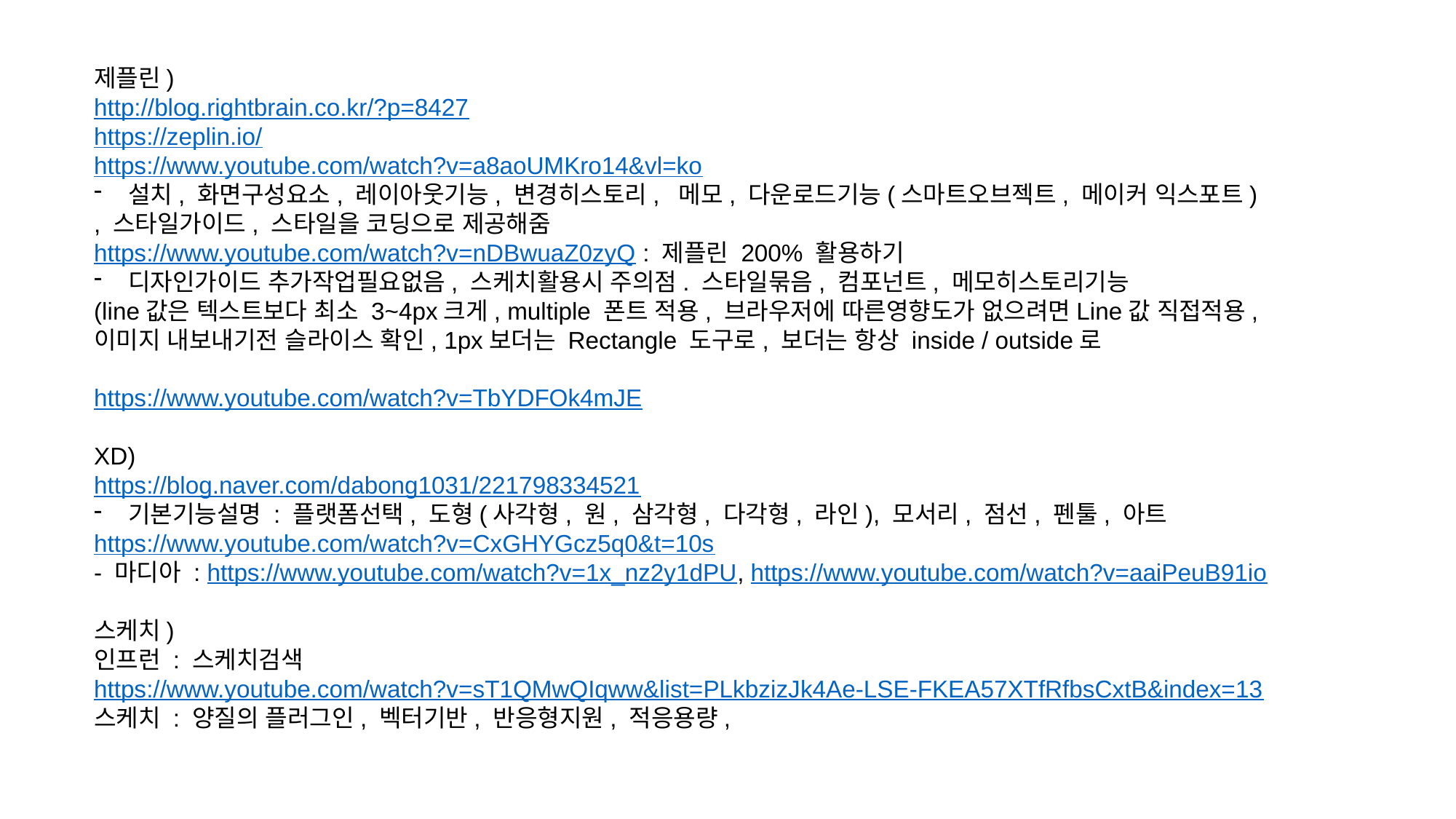

제플린)
http://blog.rightbrain.co.kr/?p=8427
https://zeplin.io/
https://www.youtube.com/watch?v=a8aoUMKro14&vl=ko
설치, 화면구성요소, 레이아웃기능, 변경히스토리,  메모, 다운로드기능(스마트오브젝트, 메이커 익스포트)
, 스타일가이드, 스타일을 코딩으로 제공해줌
https://www.youtube.com/watch?v=nDBwuaZ0zyQ : 제플린 200% 활용하기
디자인가이드 추가작업필요없음, 스케치활용시 주의점. 스타일묶음, 컴포넌트, 메모히스토리기능
(line값은 텍스트보다 최소 3~4px크게, multiple 폰트 적용, 브라우저에 따른영향도가 없으려면Line값 직접적용,
이미지 내보내기전 슬라이스 확인, 1px보더는 Rectangle 도구로, 보더는 항상 inside / outside로

https://www.youtube.com/watch?v=TbYDFOk4mJE

XD)
https://blog.naver.com/dabong1031/221798334521
기본기능설명 : 플랫폼선택, 도형(사각형, 원, 삼각형, 다각형, 라인), 모서리, 점선, 펜툴, 아트
https://www.youtube.com/watch?v=CxGHYGcz5q0&t=10s
- 마디아 : https://www.youtube.com/watch?v=1x_nz2y1dPU, https://www.youtube.com/watch?v=aaiPeuB91io

스케치)
인프런 : 스케치검색
https://www.youtube.com/watch?v=sT1QMwQIqww&list=PLkbzizJk4Ae-LSE-FKEA57XTfRfbsCxtB&index=13
스케치 : 양질의 플러그인, 벡터기반, 반응형지원, 적응용량,